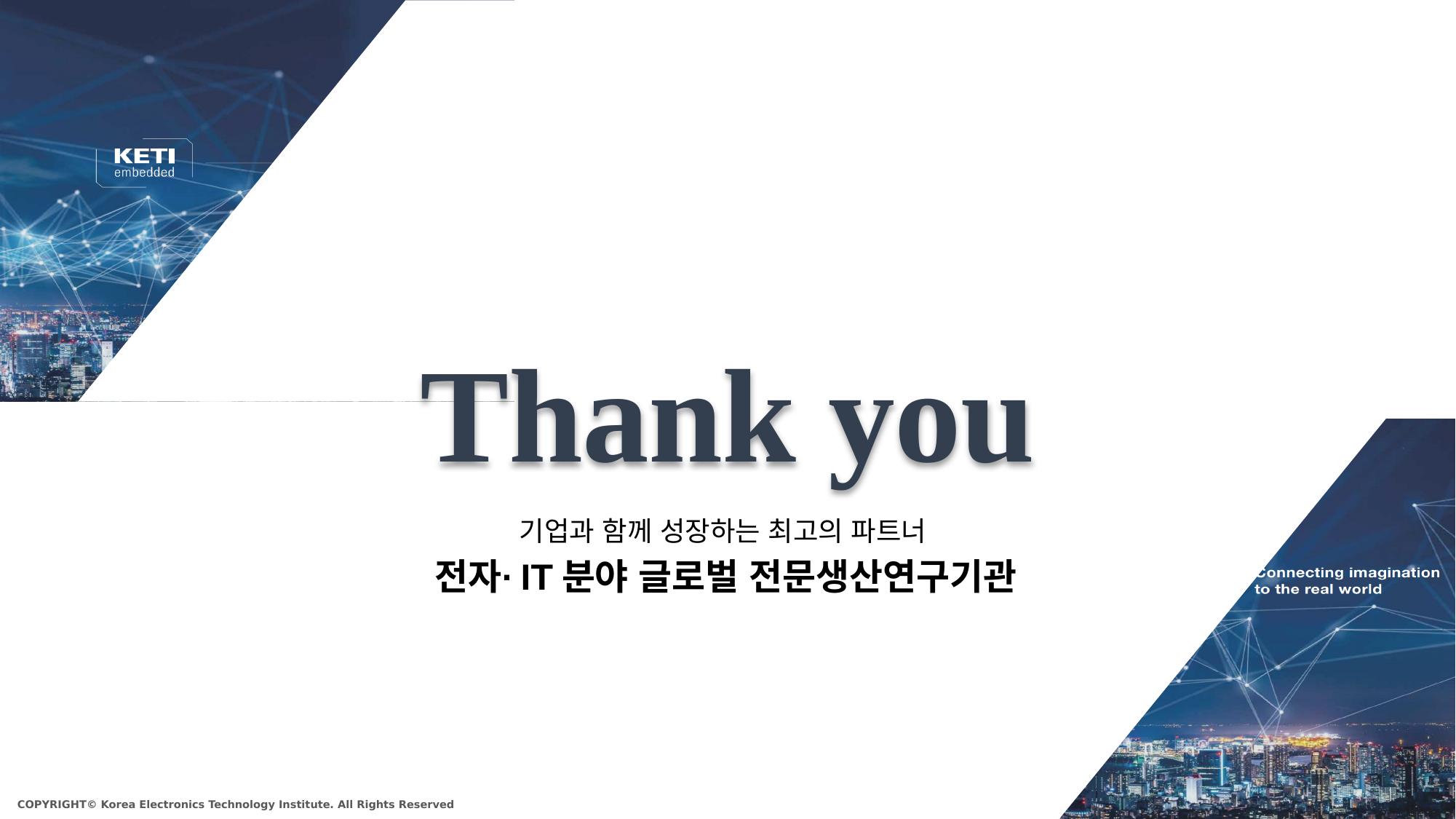

기업과 함께 성장하는 최고의 파트너
전자∙IT분야 글로벌 전문생산연구기관